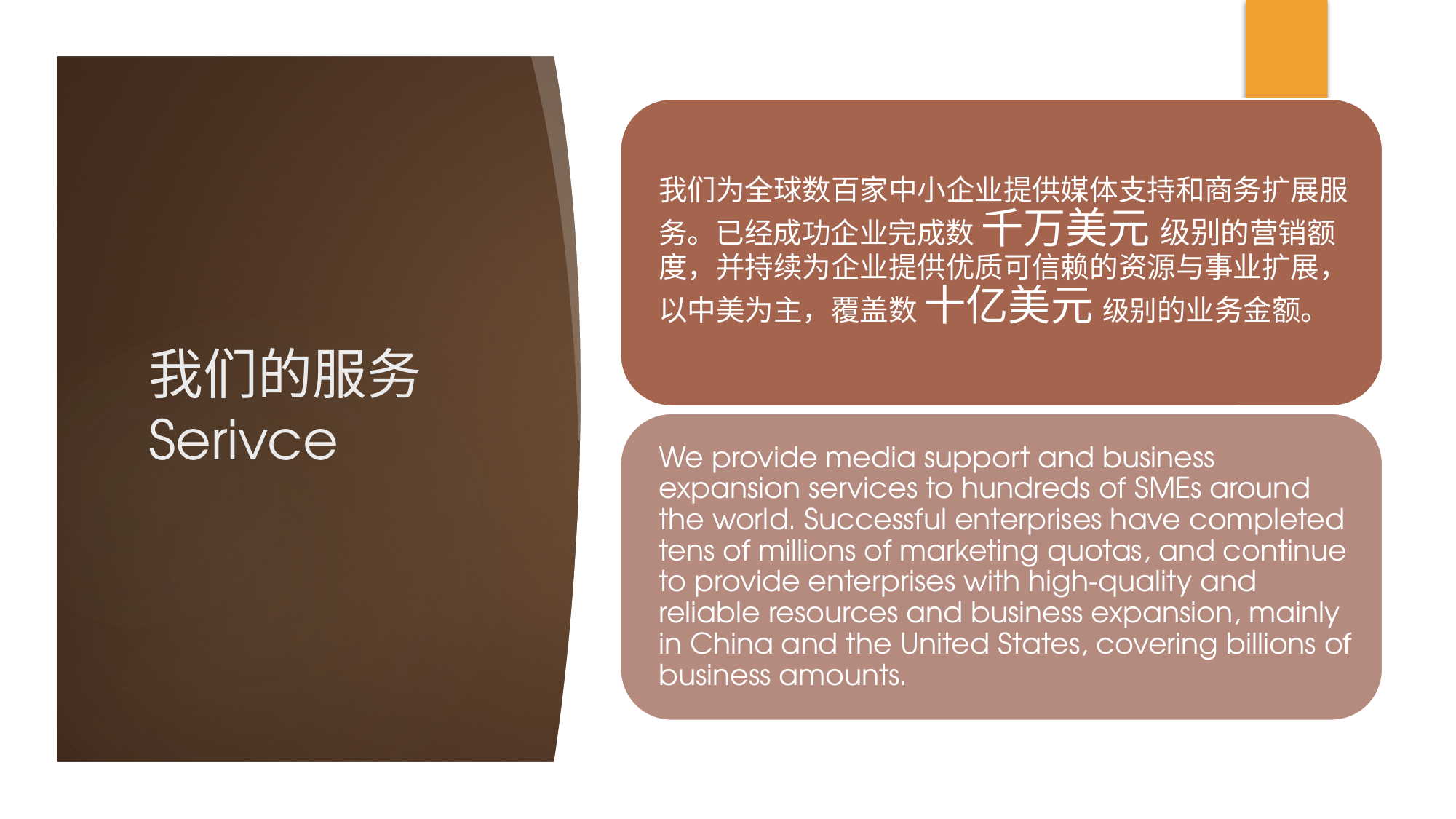

我们为全球数百家中小企业提供媒体支持和商务扩展服务。已经成功企业完成数 千万美元 级别的营销额度，并持续为企业提供优质可信赖的资源与事业扩展，以中美为主，覆盖数 十亿美元 级别的业务金额。
We provide media support and business expansion services to hundreds of SMEs around the world. Successful enterprises have completed tens of millions of marketing quotas, and continue to provide enterprises with high-quality and reliable resources and business expansion, mainly in China and the United States, covering billions of business amounts.
# 我们的服务 Serivce